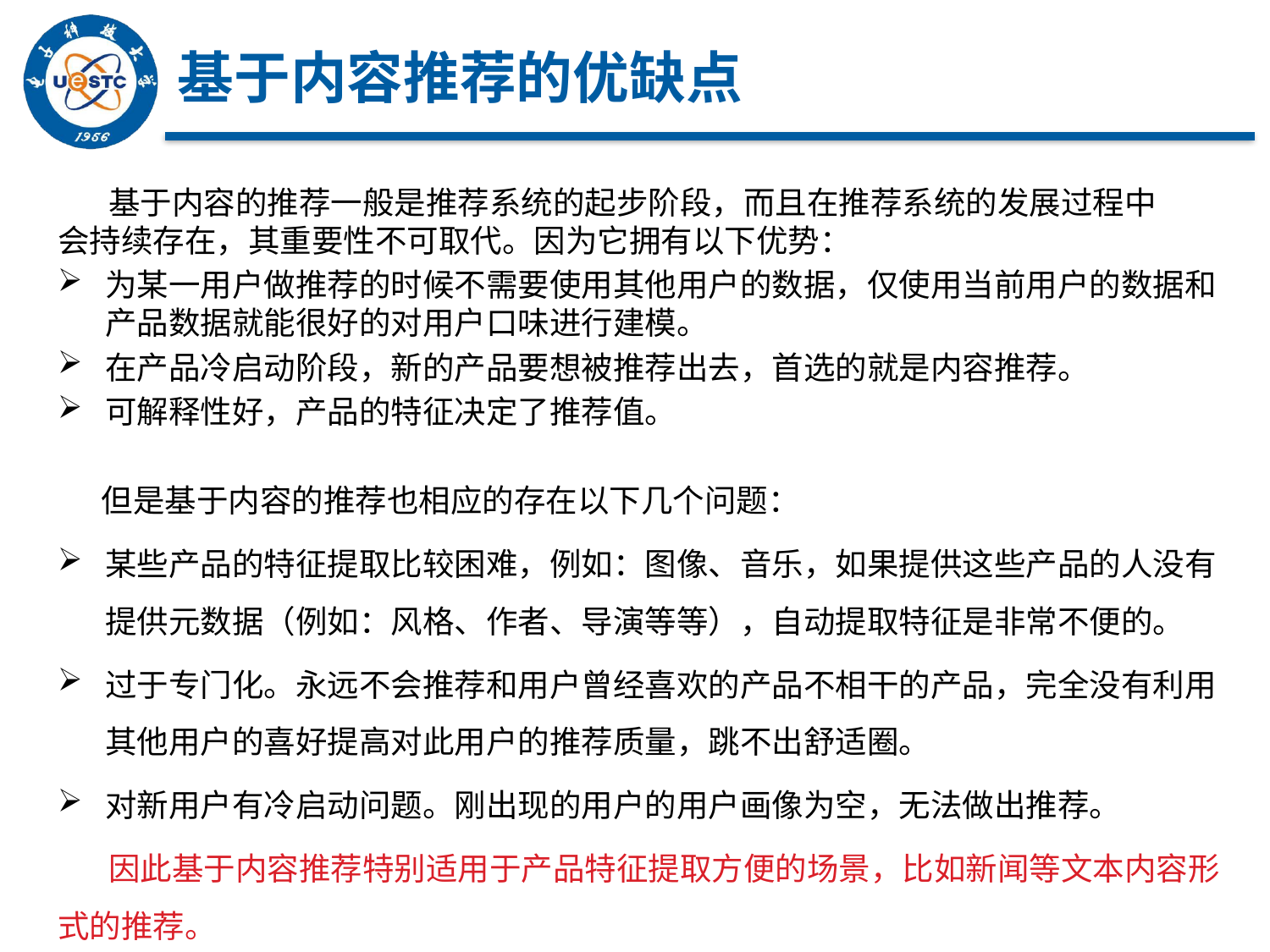

# 基于内容推荐的优缺点
      基于内容的推荐一般是推荐系统的起步阶段，而且在推荐系统的发展过程中           会持续存在，其重要性不可取代。因为它拥有以下优势：
为某一用户做推荐的时候不需要使用其他用户的数据，仅使用当前用户的数据和产品数据就能很好的对用户口味进行建模。
在产品冷启动阶段，新的产品要想被推荐出去，首选的就是内容推荐。
可解释性好，产品的特征决定了推荐值。

     但是基于内容的推荐也相应的存在以下几个问题：
某些产品的特征提取比较困难，例如：图像、音乐，如果提供这些产品的人没有提供元数据（例如：风格、作者、导演等等），自动提取特征是非常不便的。
过于专门化。永远不会推荐和用户曾经喜欢的产品不相干的产品，完全没有利用其他用户的喜好提高对此用户的推荐质量，跳不出舒适圈。
对新用户有冷启动问题。刚出现的用户的用户画像为空，无法做出推荐。
      因此基于内容推荐特别适用于产品特征提取方便的场景，比如新闻等文本内容形式的推荐。